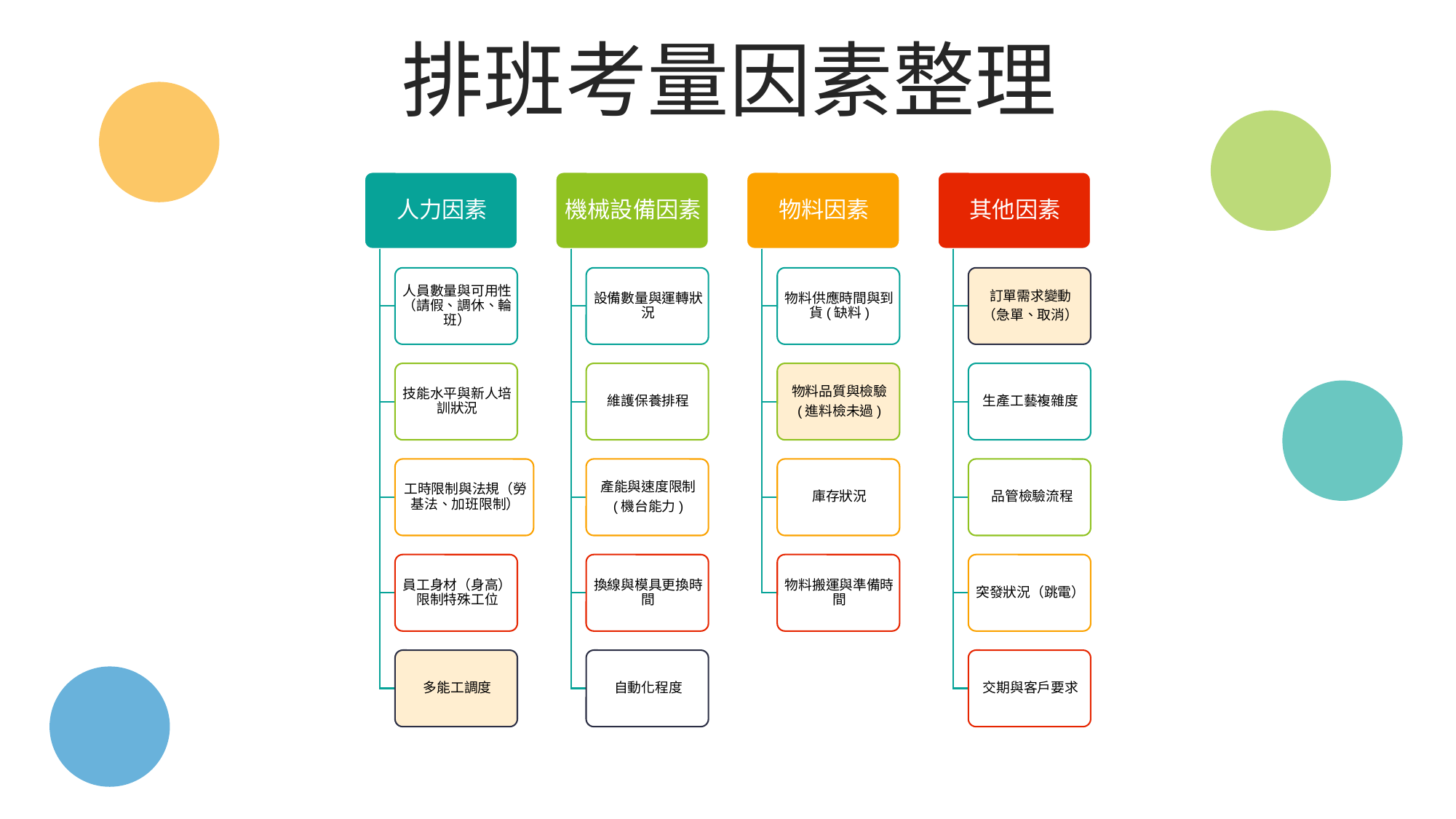

排班考量因素整理

人力因素
人員數量與可用性（請假、調休、輪班）
技能水平與新人培訓狀況
工時限制與法規（勞基法、加班限制）
員工身材（身高）限制特殊工位
多能工調度
機械設備因素
設備數量與運轉狀況
維護保養排程
產能與速度限制
(機台能力)
換線與模具更換時間
自動化程度
物料因素
物料供應時間與到貨(缺料)
物料品質與檢驗
(進料檢未過)
庫存狀況
物料搬運與準備時間
其他因素
訂單需求變動
（急單、取消）
生產工藝複雜度
 品管檢驗流程
突發狀況（跳電）
交期與客戶要求